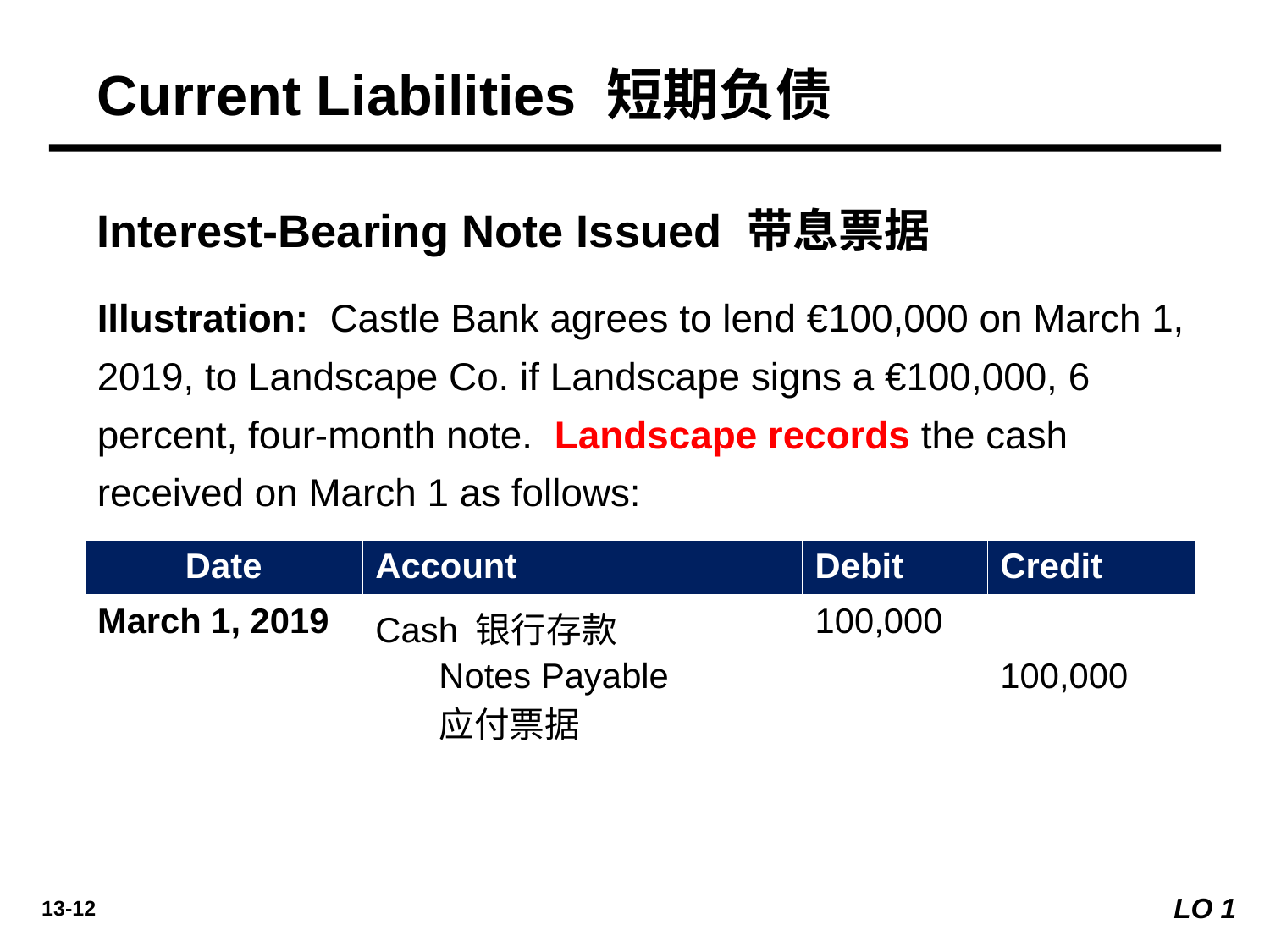

Current Liabilities 短期负债

Interest-Bearing Note Issued 带息票据
Illustration:  Castle Bank agrees to lend €100,000 on March 1, 2019, to Landscape Co. if Landscape signs a €100,000, 6 percent, four-month note.  Landscape records the cash received on March 1 as follows:
| Date | Account | Debit | Credit |
| --- | --- | --- | --- |
| March 1, 2019 | Cash 银行存款 | 100,000 |  |
|  | Notes Payable 应付票据 |  | 100,000 |
LO 1